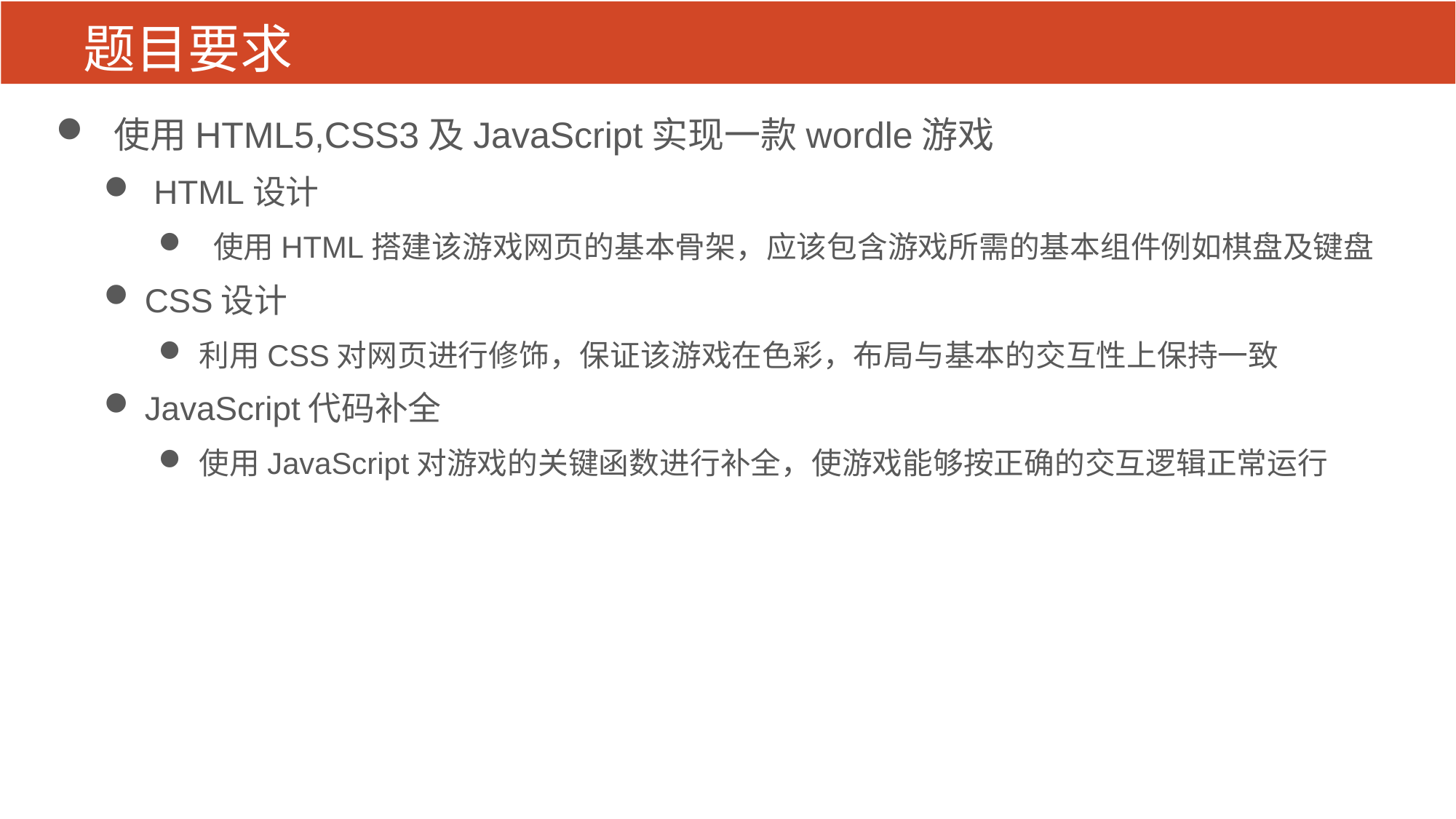

# 题目要求
 使用HTML5,CSS3及JavaScript实现一款wordle游戏
 HTML设计
 使用HTML搭建该游戏网页的基本骨架，应该包含游戏所需的基本组件例如棋盘及键盘
CSS设计
利用CSS对网页进行修饰，保证该游戏在色彩，布局与基本的交互性上保持一致
JavaScript代码补全
使用JavaScript对游戏的关键函数进行补全，使游戏能够按正确的交互逻辑正常运行